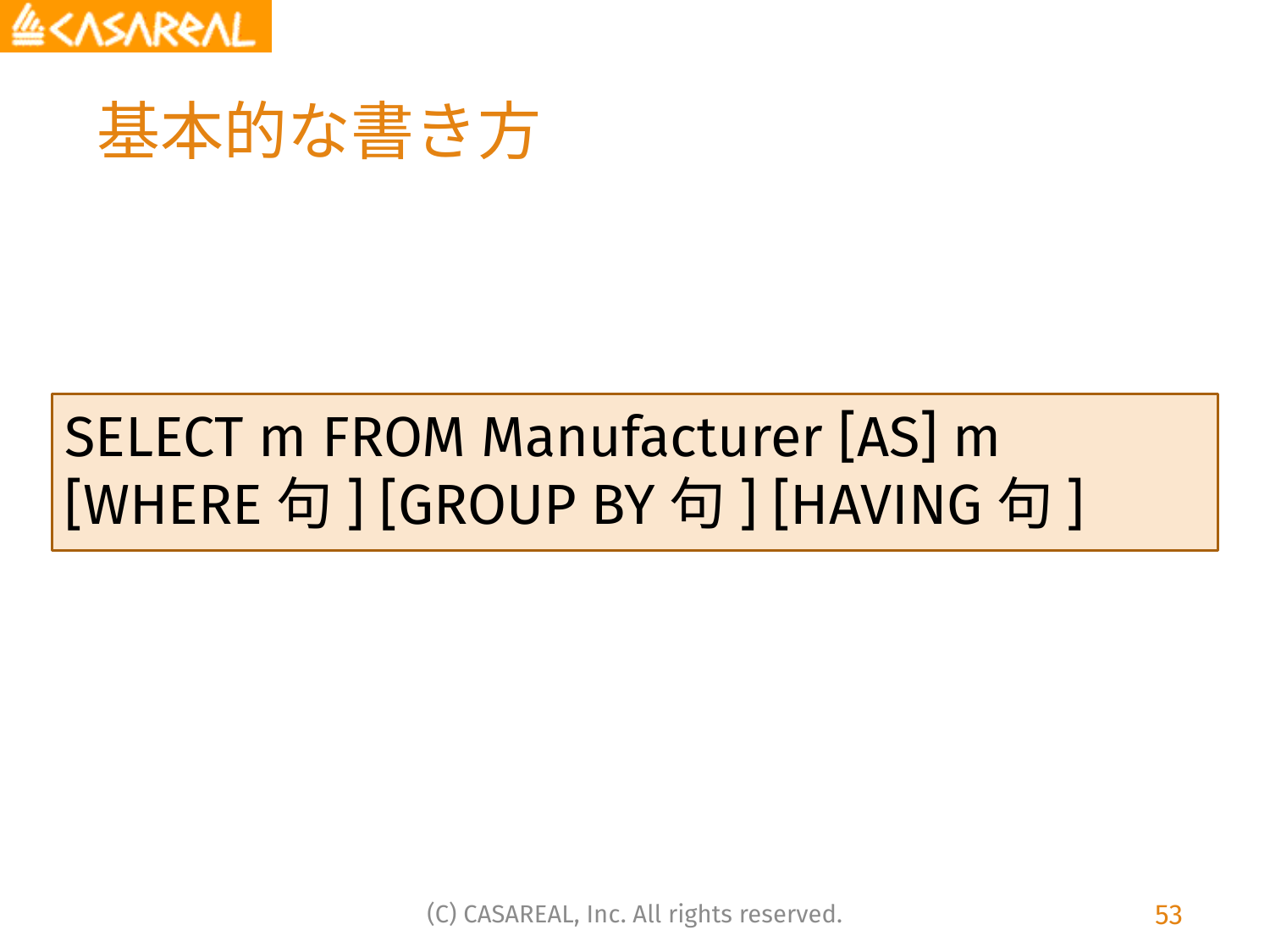

# 基本的な書き方
SELECT m FROM Manufacturer [AS] m
[WHERE句] [GROUP BY句] [HAVING句]
(C) CASAREAL, Inc. All rights reserved.
53